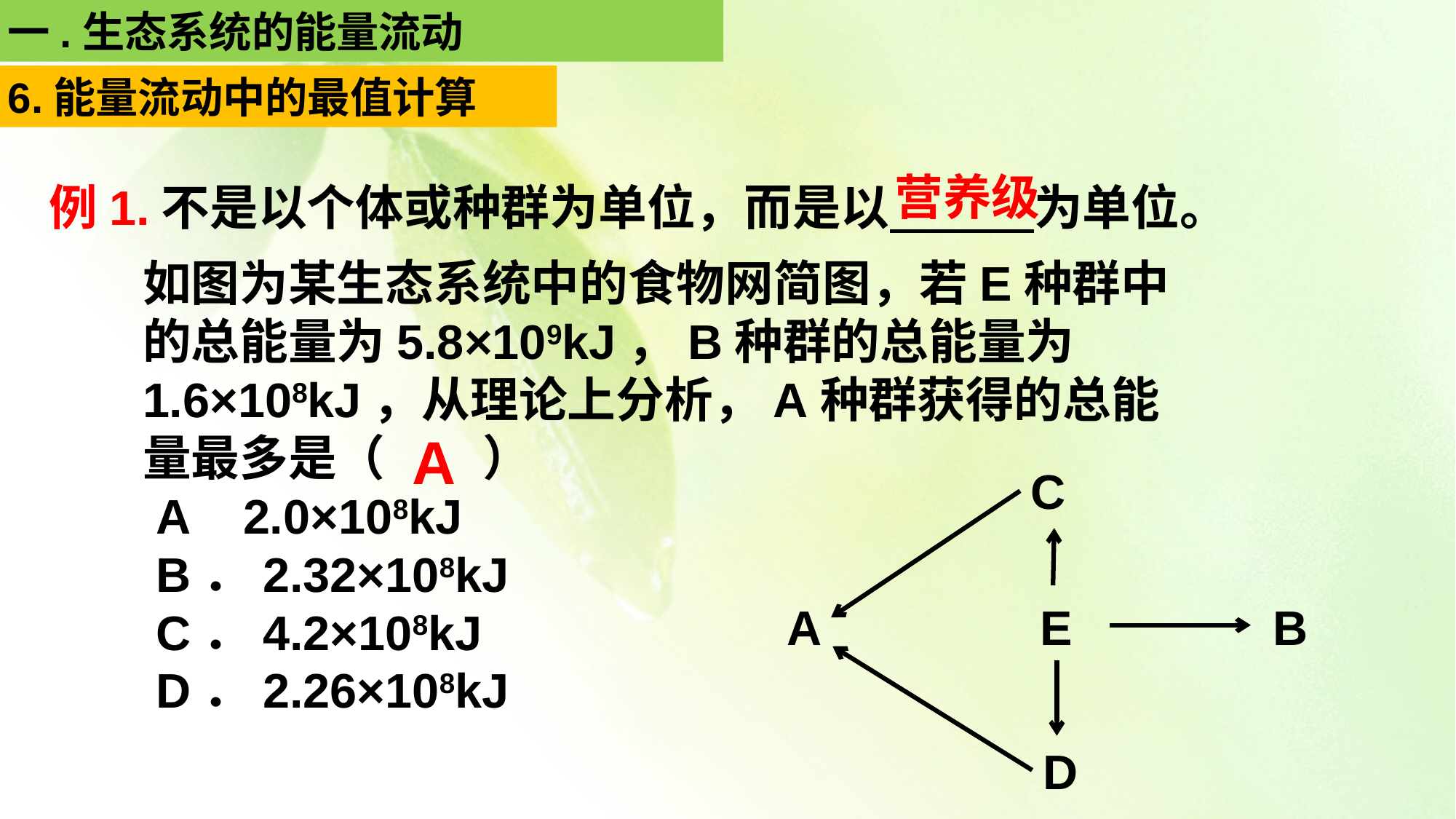

一.生态系统的能量流动
6.能量流动中的最值计算
营养级
例1.不是以个体或种群为单位，而是以             为单位。
如图为某生态系统中的食物网简图，若E种群中的总能量为5.8×109kJ，B种群的总能量为1.6×108kJ，从理论上分析，A种群获得的总能量最多是（　　）
 A    2.0×108kJ
 B．2.32×108kJ
 C．4.2×108kJ
 D．2.26×108kJ
A
C
A
E
B
D